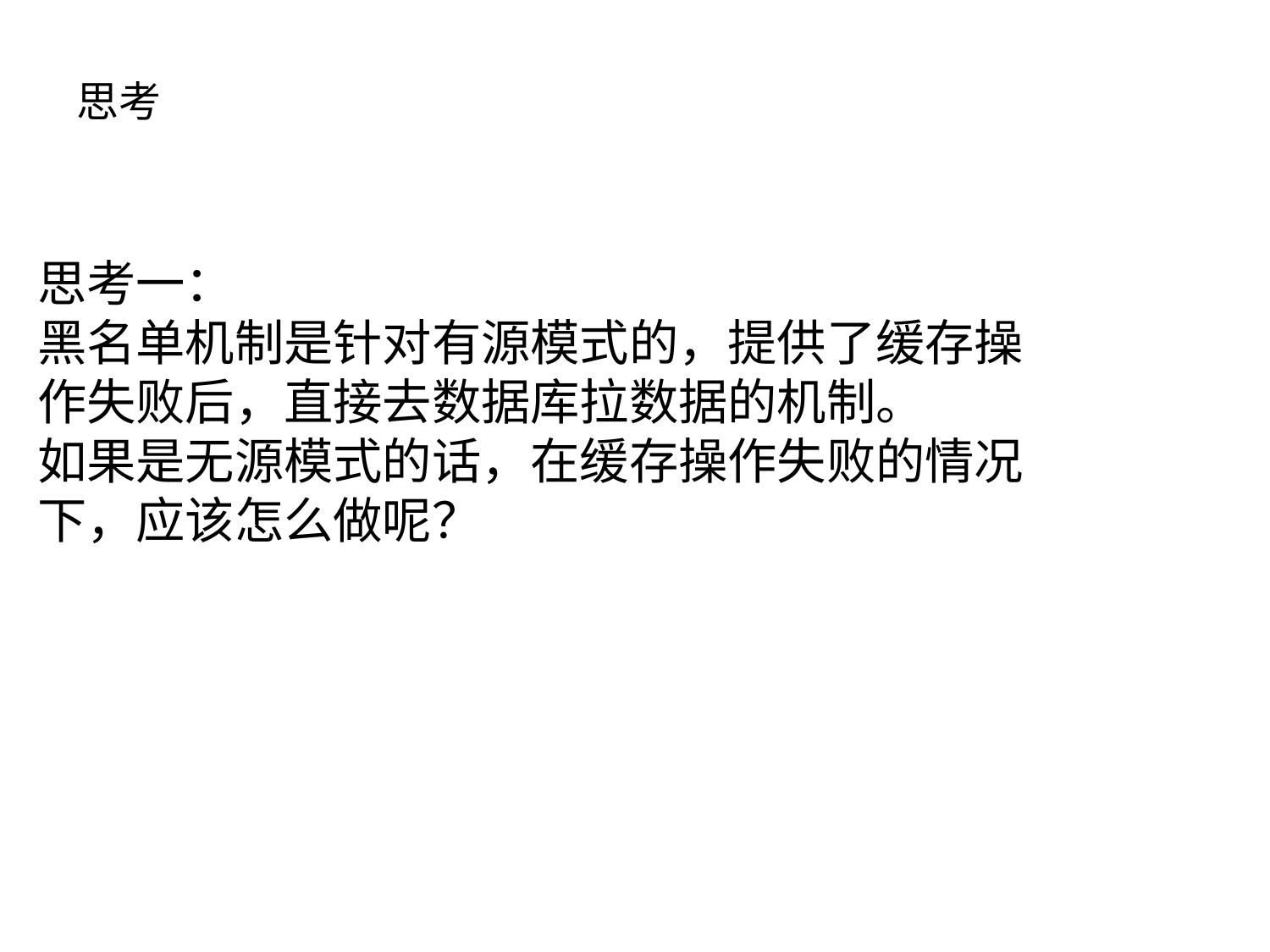

# 思考
思考一：
黑名单机制是针对有源模式的，提供了缓存操作失败后，直接去数据库拉数据的机制。
如果是无源模式的话，在缓存操作失败的情况下，应该怎么做呢？